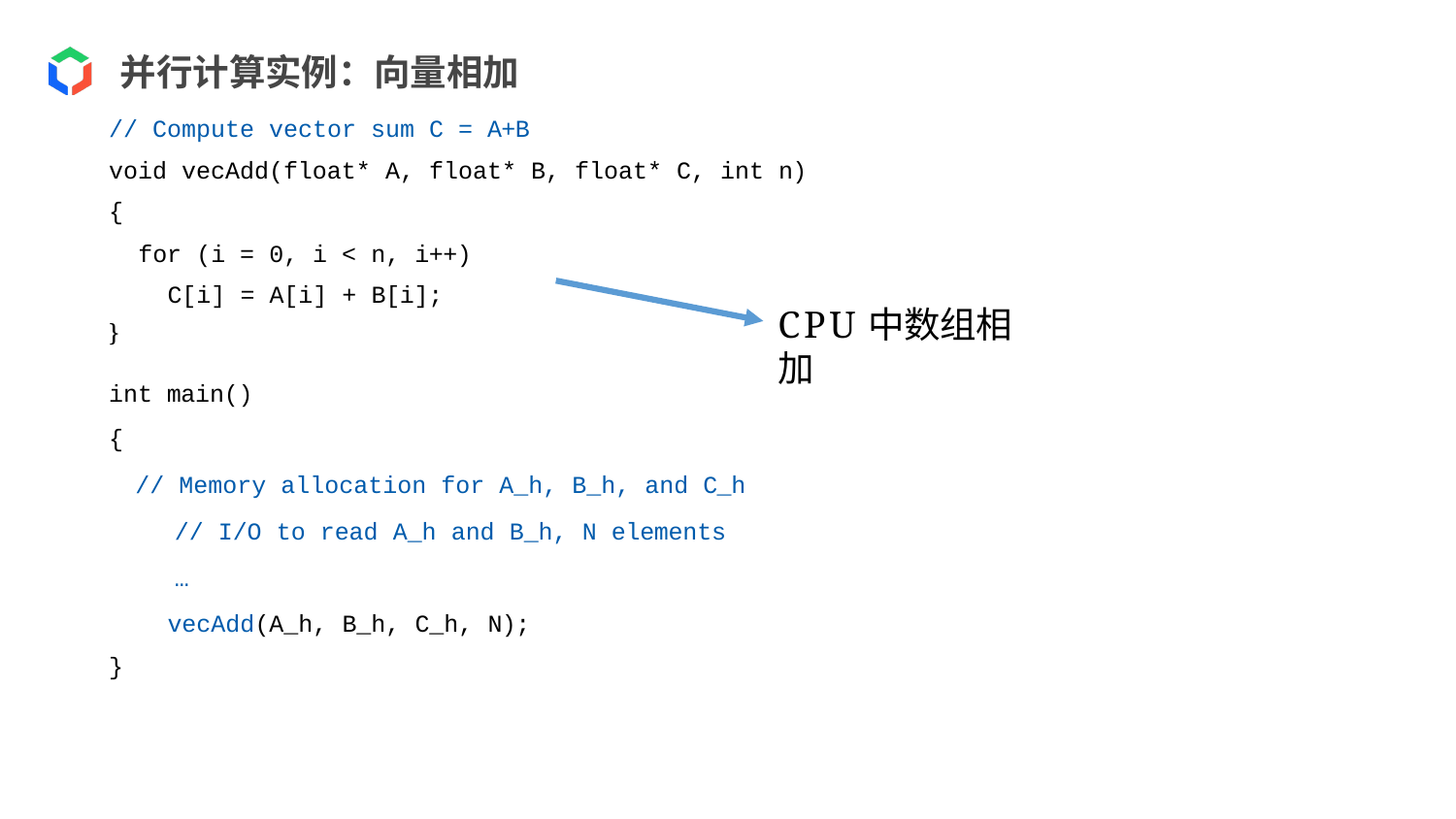

# 并行计算实例：向量相加
// Compute vector sum C = A+B
void vecAdd(float* A, float* B, float* C, int n)
{
for (i = 0, i < n, i++) C[i] = A[i] + B[i];

CPU中数组相加
}
int main()
{
// Memory allocation for A_h, B_h, and C_h
// I/O to read A_h and B_h, N elements
…
vecAdd(A_h, B_h, C_h, N);
}